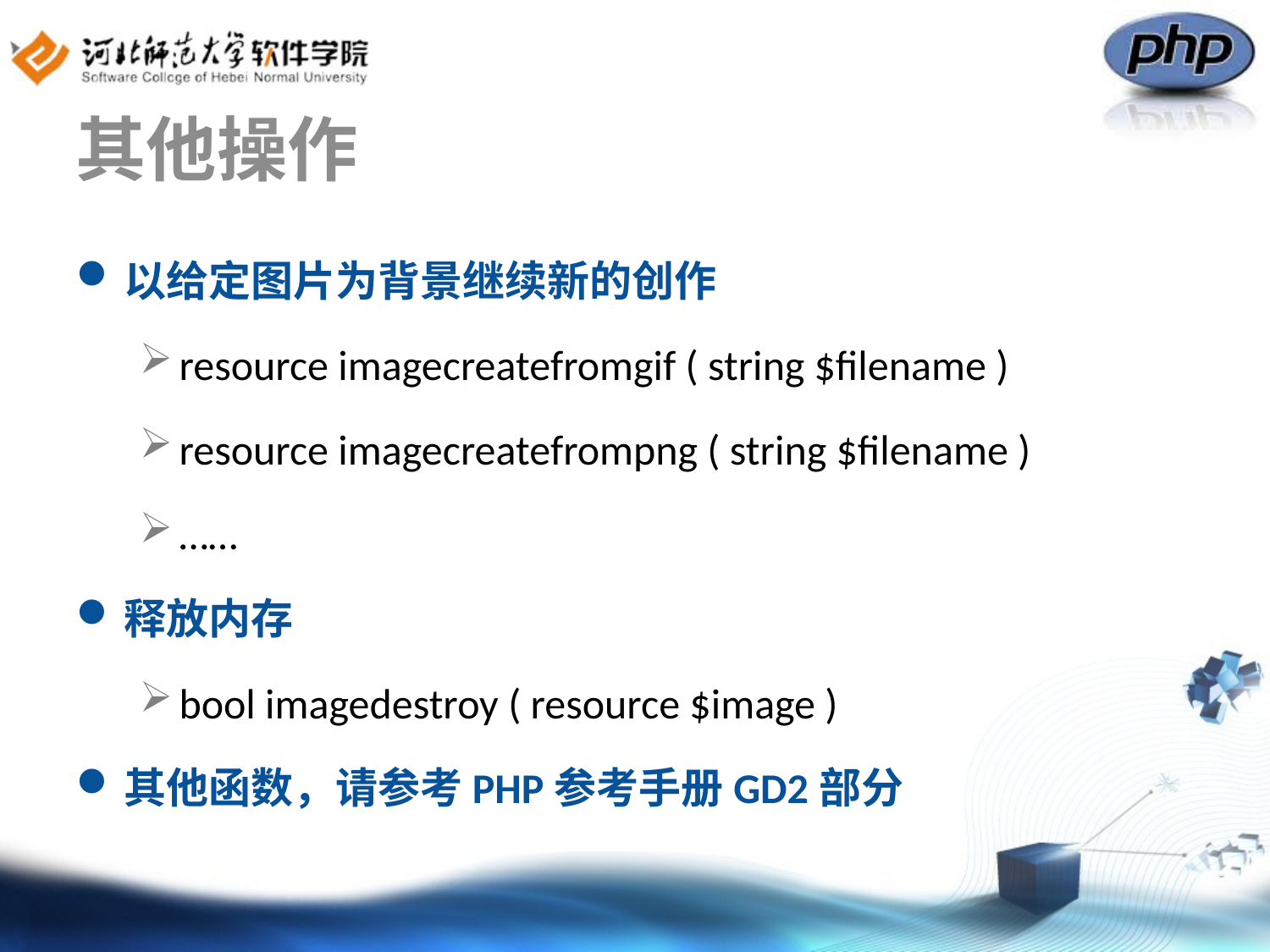

# 其他操作
以给定图片为背景继续新的创作
resource imagecreatefromgif ( string $filename )
resource imagecreatefrompng ( string $filename )
……
释放内存
bool imagedestroy ( resource $image )
其他函数，请参考PHP参考手册GD2部分